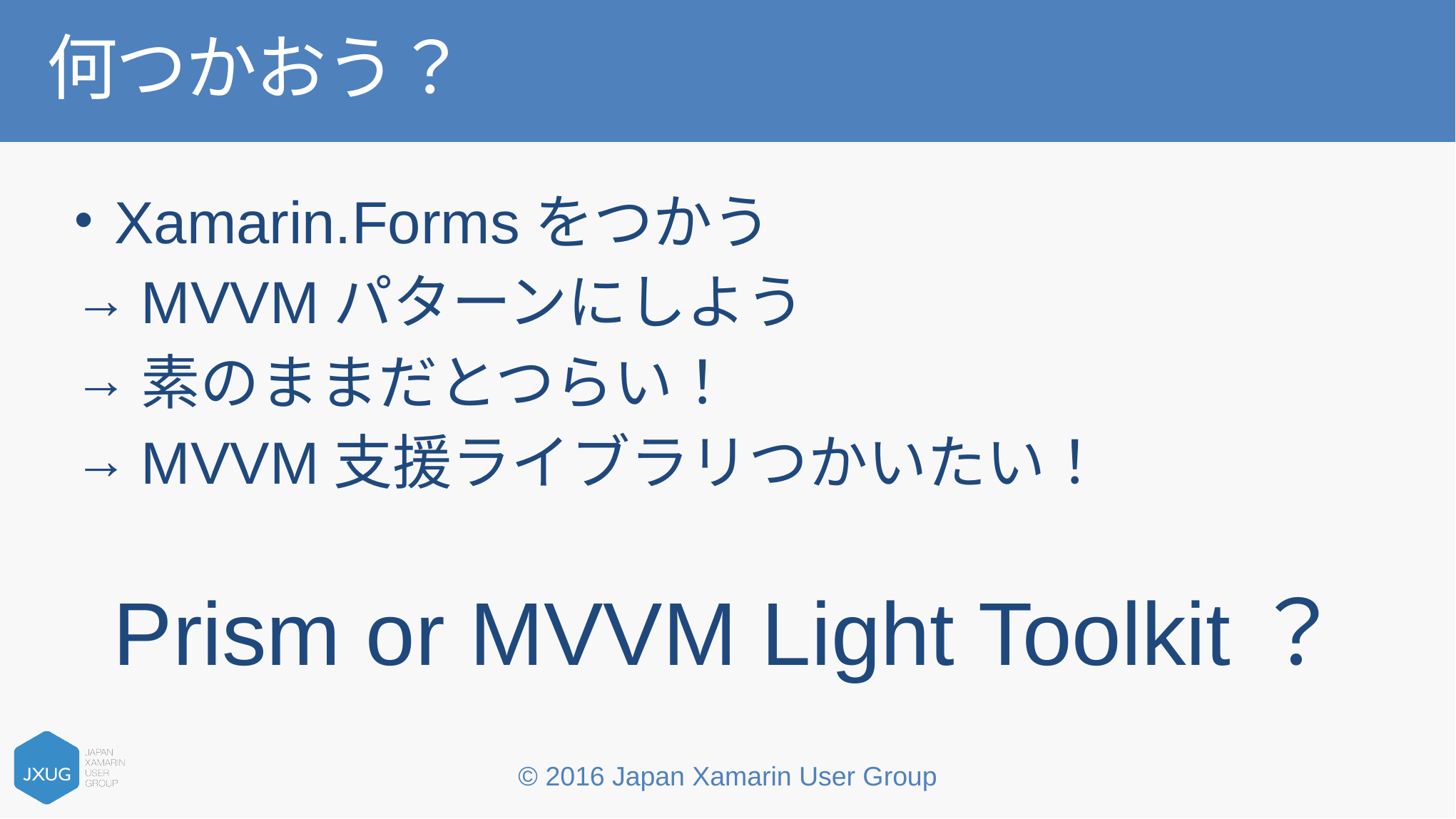

# 何つかおう？
Xamarin.Formsをつかう
MVVMパターンにしよう
素のままだとつらい！
MVVM支援ライブラリつかいたい！
Prism or MVVM Light Toolkit？